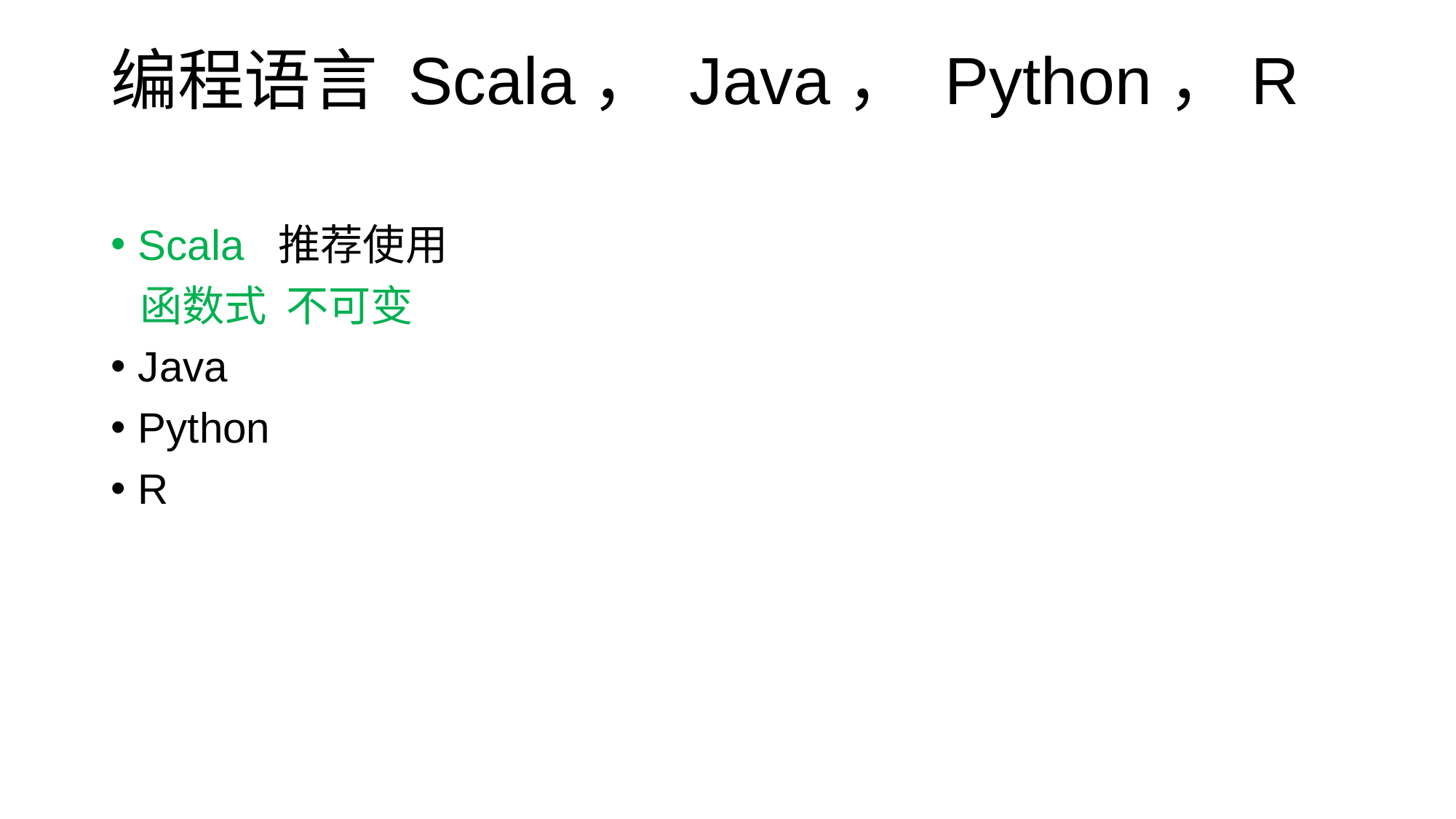

# 编程语言 Scala， Java， Python，R
Scala  推荐使用
  函数式  不可变
Java
Python
R